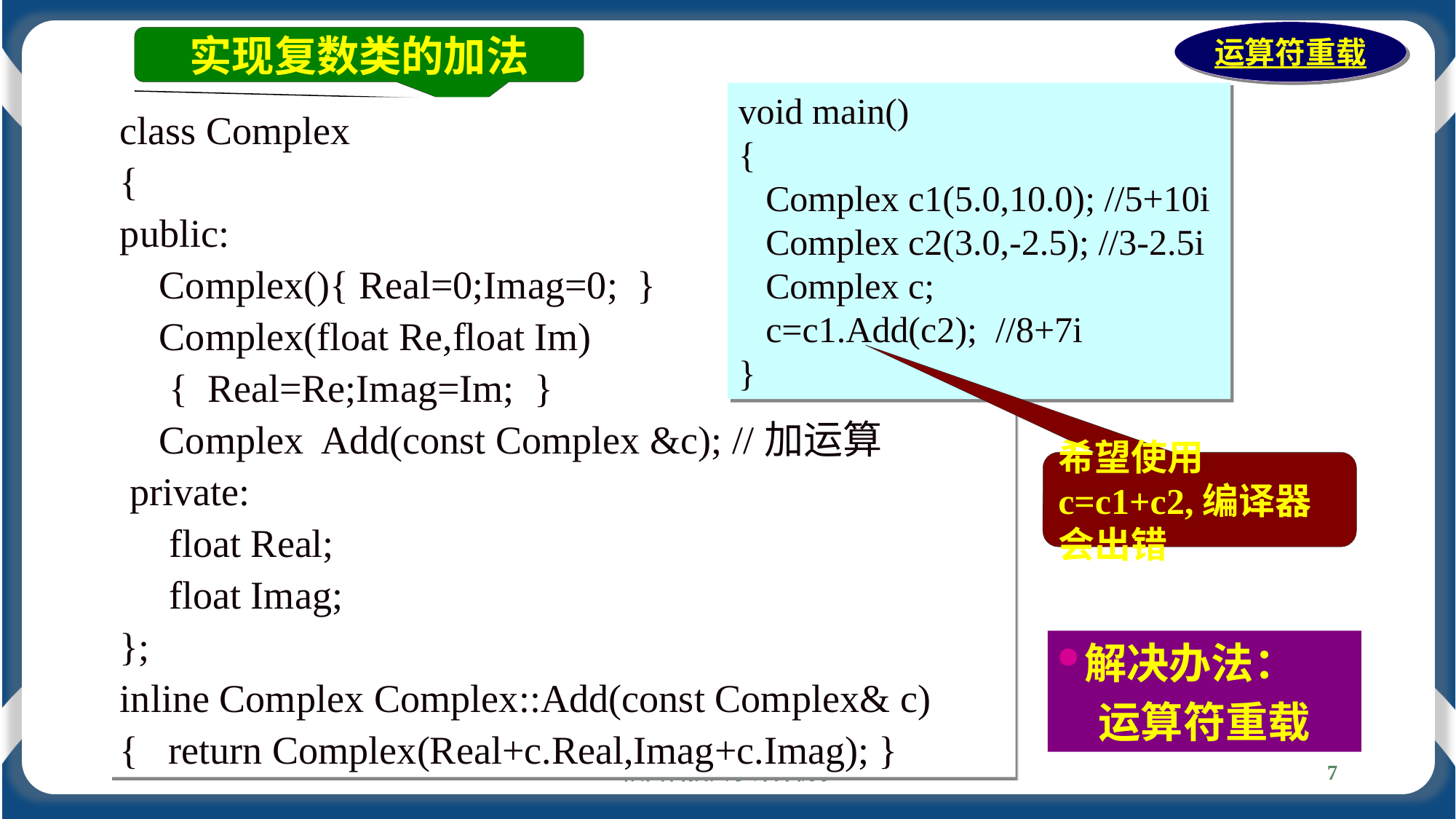

运算符重载
实现复数类的加法
void main()
{
   Complex c1(5.0,10.0); //5+10i
   Complex c2(3.0,-2.5); //3-2.5i
   Complex c;
   c=c1.Add(c2);  //8+7i
}

class Complex
{
public:
    Complex(){ Real=0;Imag=0;  }
    Complex(float Re,float Im)
     {  Real=Re;Imag=Im;  }
    Complex  Add(const Complex &c); //加运算
 private:
     float Real;
     float Imag;
};
inline Complex Complex::Add(const Complex& c)
{   return Complex(Real+c.Real,Imag+c.Imag); }
希望使用c=c1+c2,编译器会出错
解决办法：
运算符重载
陕西科技大学计算机系
7